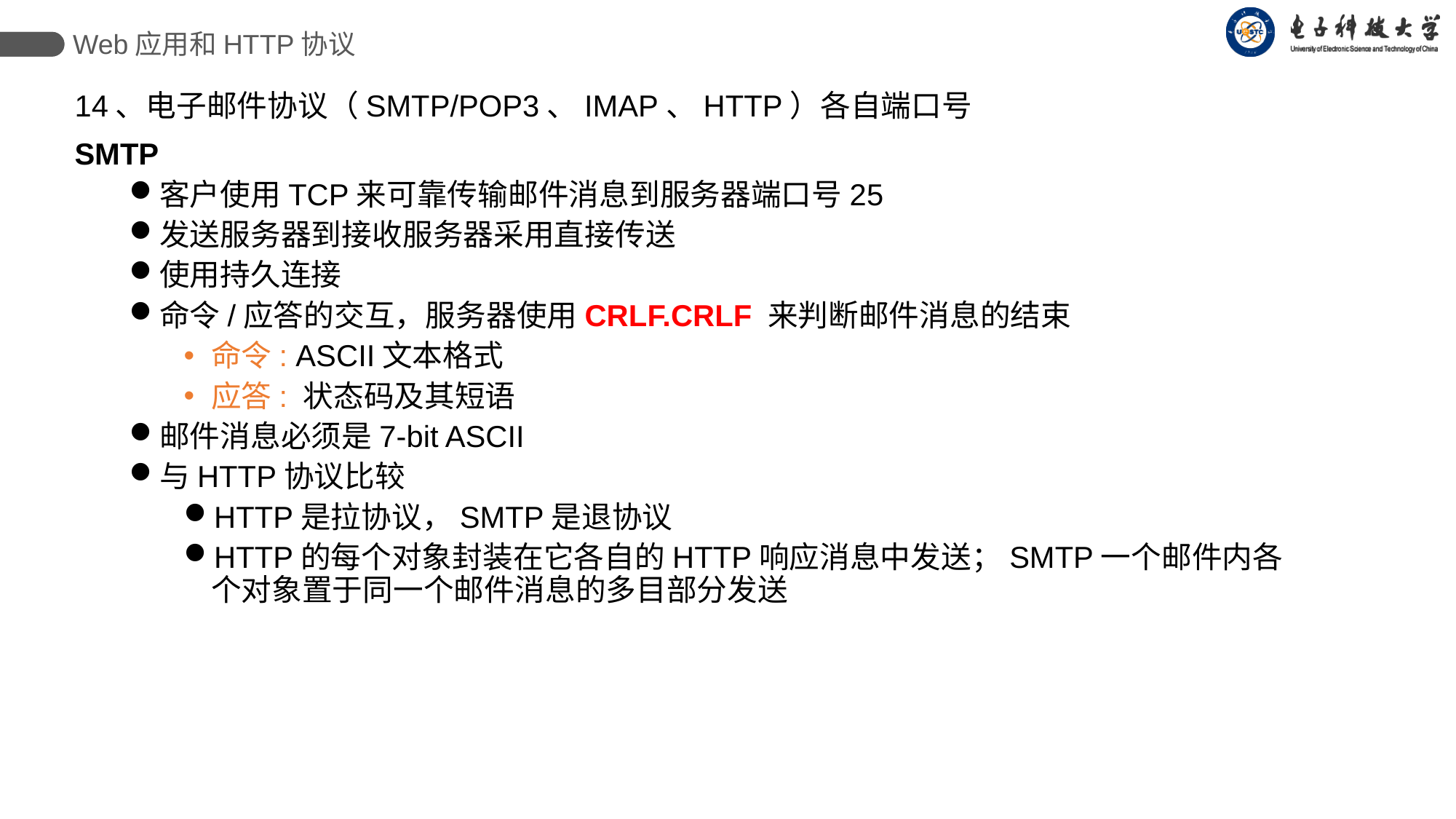

Web应用和HTTP协议

14、电子邮件协议（SMTP/POP3、IMAP、HTTP）各自端口号
SMTP
客户使用TCP来可靠传输邮件消息到服务器端口号25
发送服务器到接收服务器采用直接传送
使用持久连接
命令/应答的交互，服务器使用CRLF.CRLF 来判断邮件消息的结束
命令: ASCII文本格式
应答: 状态码及其短语
邮件消息必须是7-bit ASCII
与HTTP协议比较
HTTP是拉协议，SMTP是退协议
HTTP的每个对象封装在它各自的HTTP响应消息中发送；SMTP一个邮件内各个对象置于同一个邮件消息的多目部分发送